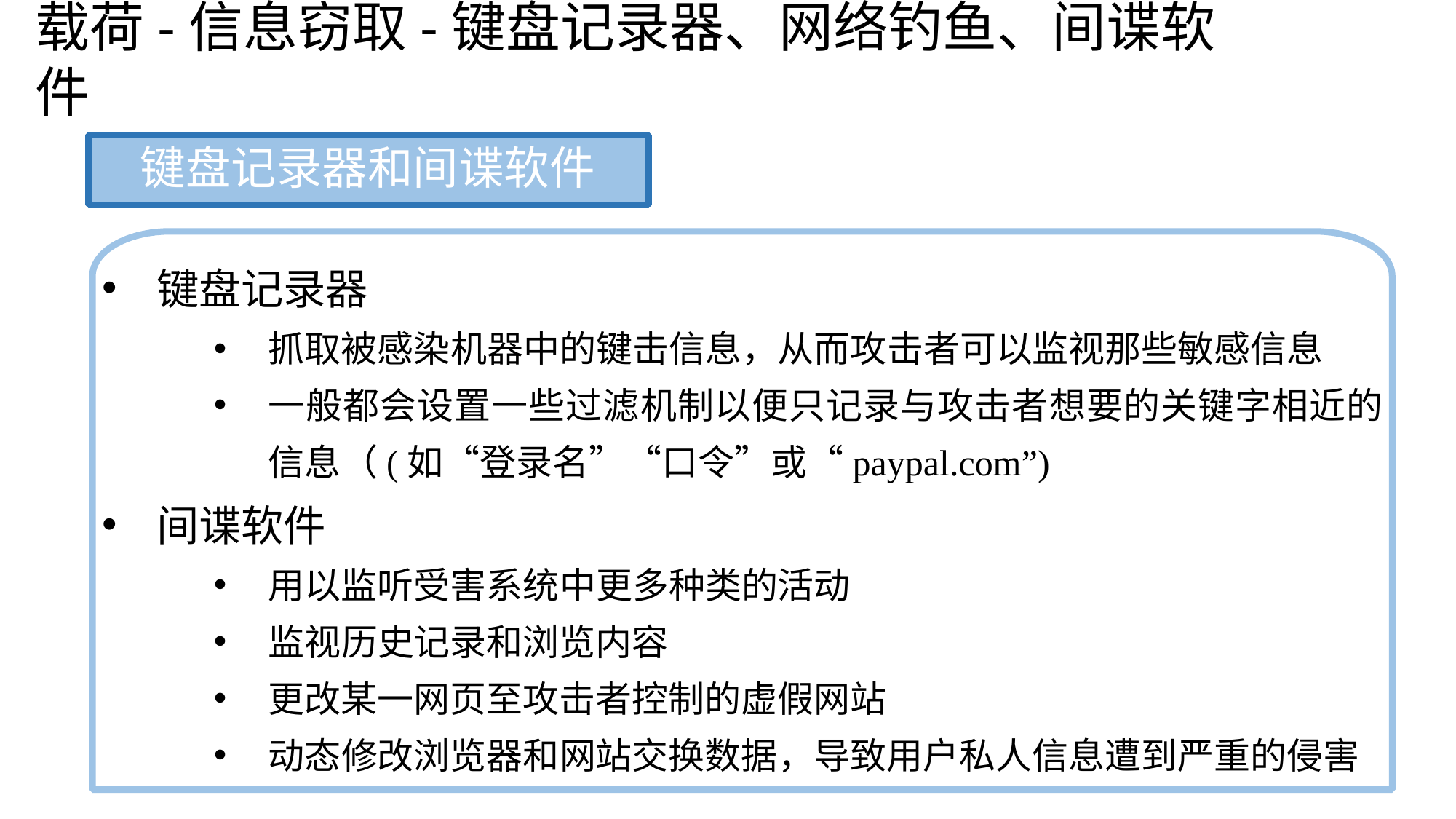

载荷-信息窃取-键盘记录器、网络钓鱼、间谍软件

键盘记录器和间谍软件
键盘记录器
抓取被感染机器中的键击信息，从而攻击者可以监视那些敏感信息
一般都会设置一些过滤机制以便只记录与攻击者想要的关键字相近的信息（(如“登录名”“口令”或“paypal.com”)
间谍软件
用以监听受害系统中更多种类的活动
监视历史记录和浏览内容
更改某一网页至攻击者控制的虚假网站
动态修改浏览器和网站交换数据，导致用户私人信息遭到严重的侵害